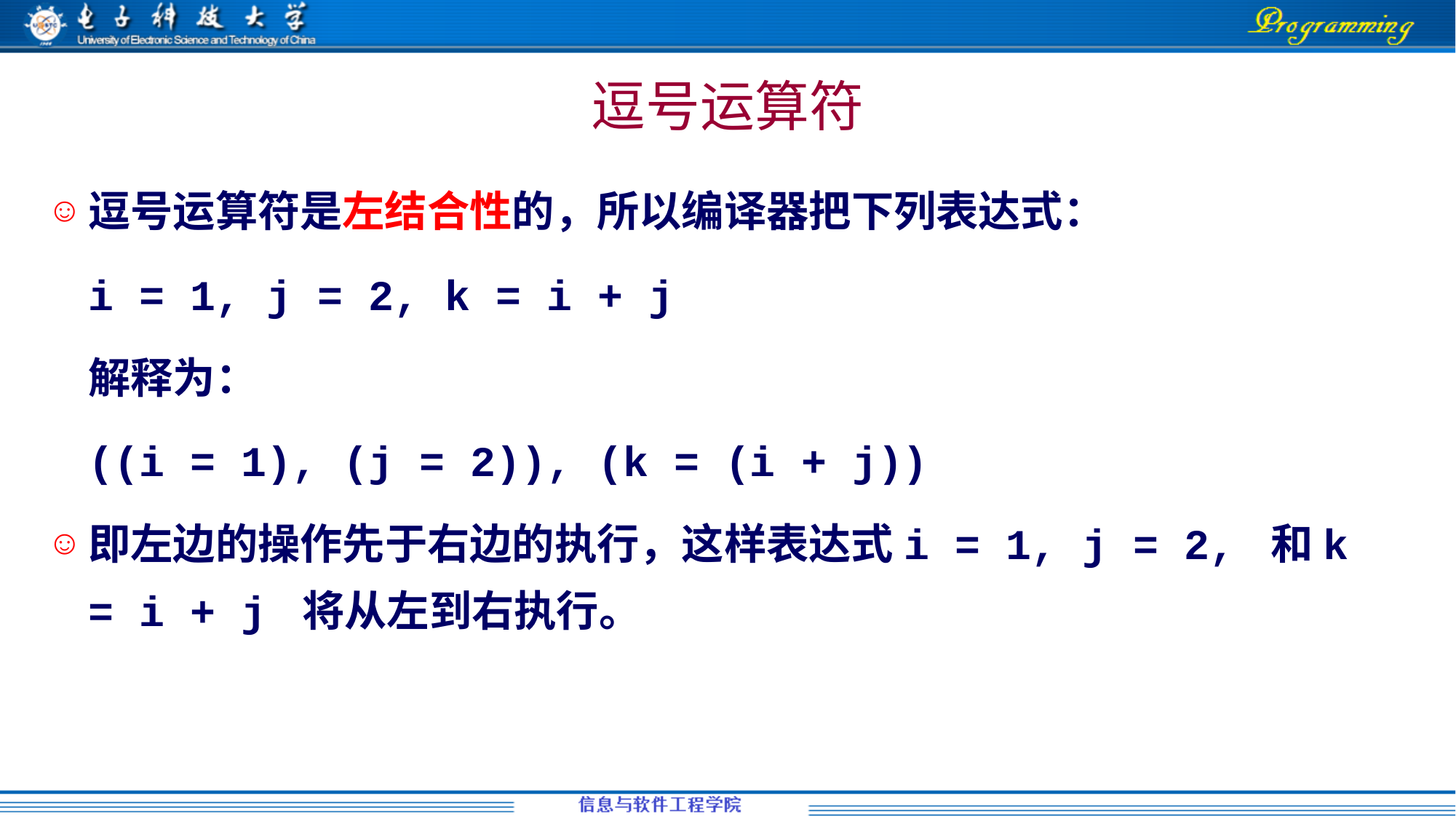

逗号运算符
逗号运算符是左结合性的，所以编译器把下列表达式：
	i = 1, j = 2, k = i + j
	解释为：
	((i = 1), (j = 2)), (k = (i + j))
即左边的操作先于右边的执行，这样表达式i = 1, j = 2, 和k = i + j 将从左到右执行。